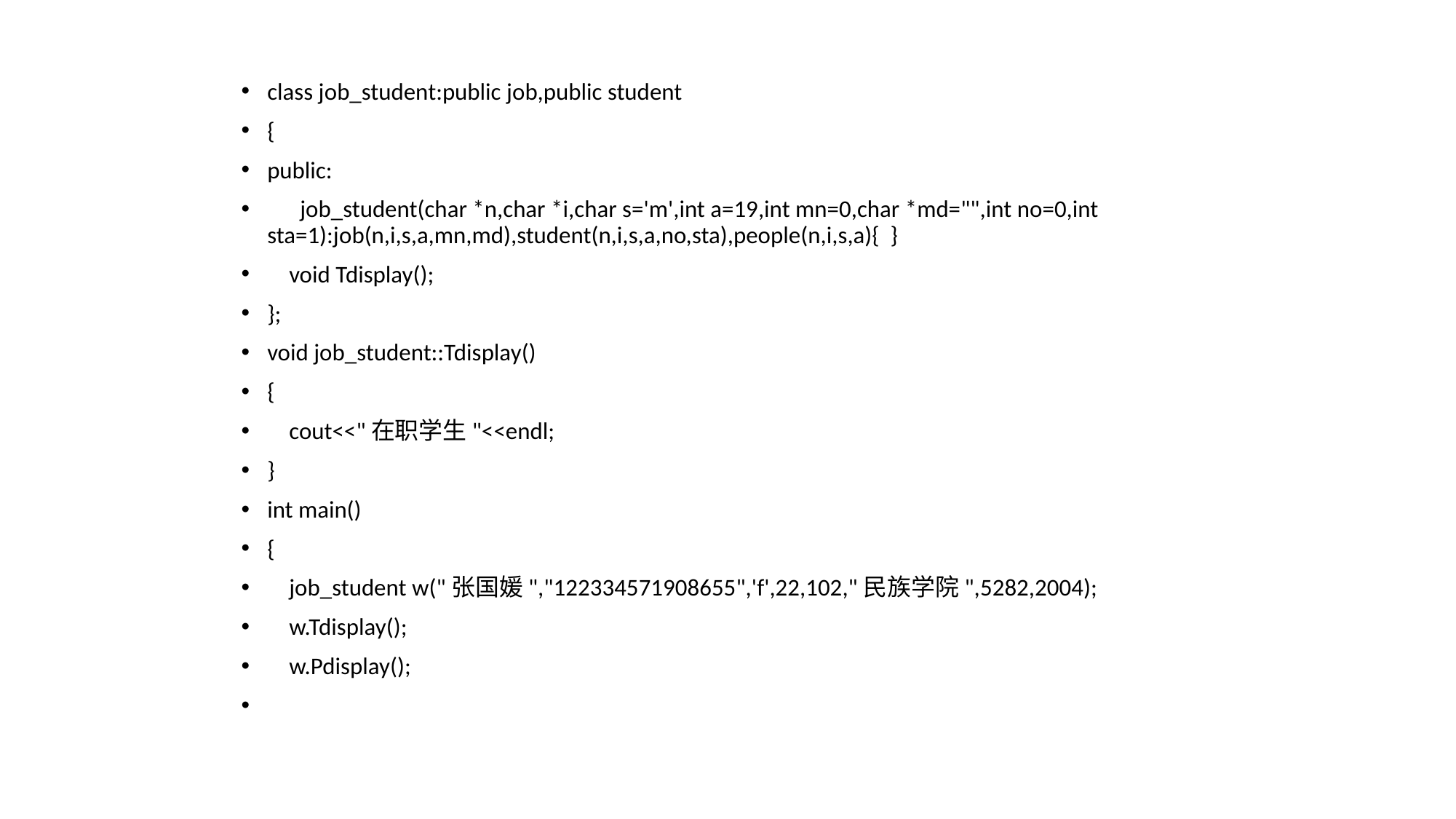

class job_student:public job,public student
{
public:
      job_student(char *n,char *i,char s='m',int a=19,int mn=0,char *md="",int no=0,int sta=1):job(n,i,s,a,mn,md),student(n,i,s,a,no,sta),people(n,i,s,a){  }
    void Tdisplay();
};
void job_student::Tdisplay()
{
    cout<<"在职学生"<<endl;
}
int main()
{
    job_student w("张国媛","122334571908655",'f',22,102,"民族学院",5282,2004);
    w.Tdisplay();
    w.Pdisplay();